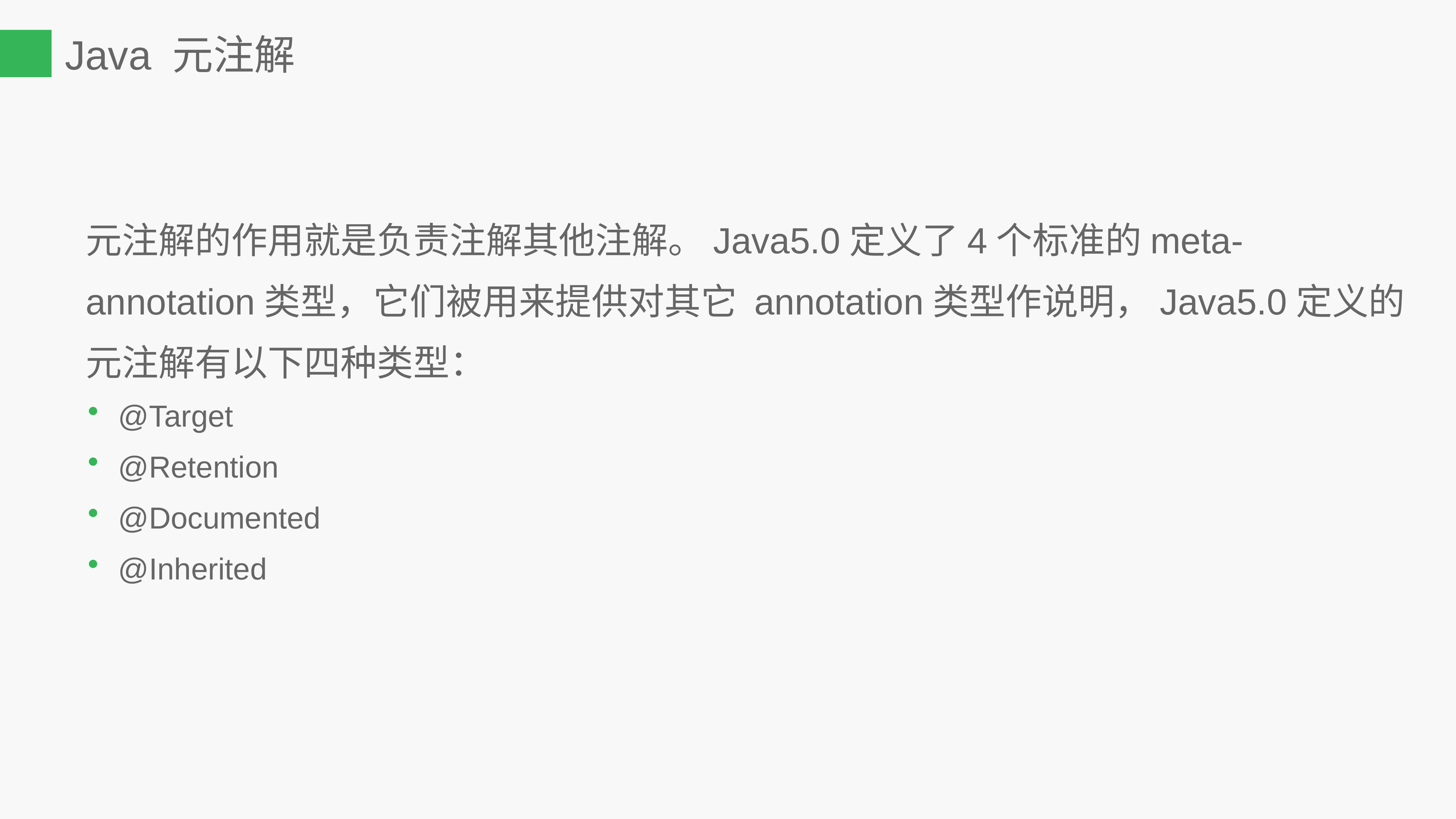

Java 元注解

元注解的作用就是负责注解其他注解。Java5.0定义了4个标准的meta-annotation类型，它们被用来提供对其它 annotation类型作说明，Java5.0定义的元注解有以下四种类型：
@Target
@Retention
@Documented
@Inherited